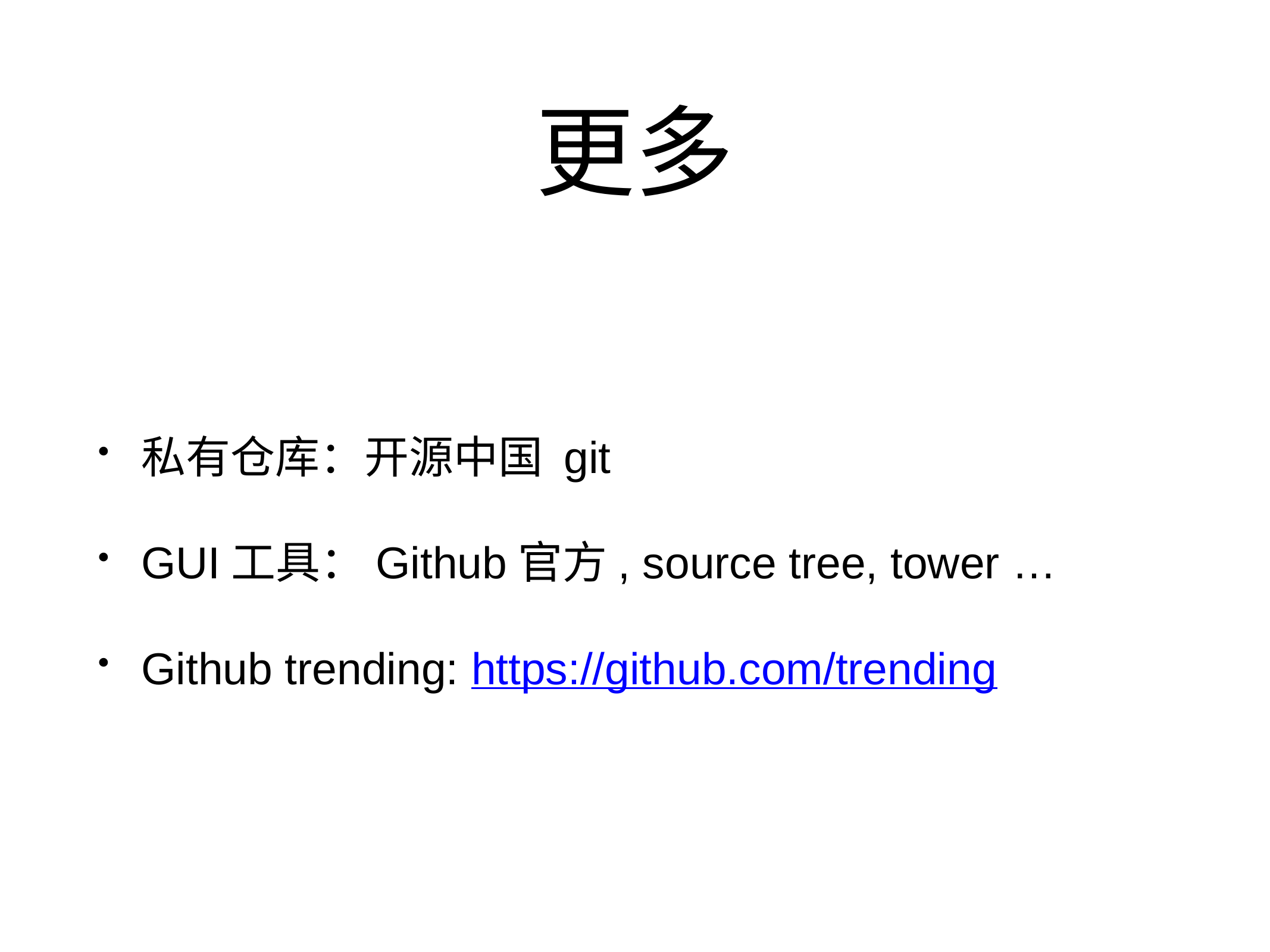

# 更多
私有仓库：开源中国 git
GUI工具：Github官方, source tree, tower …
Github trending: https://github.com/trending